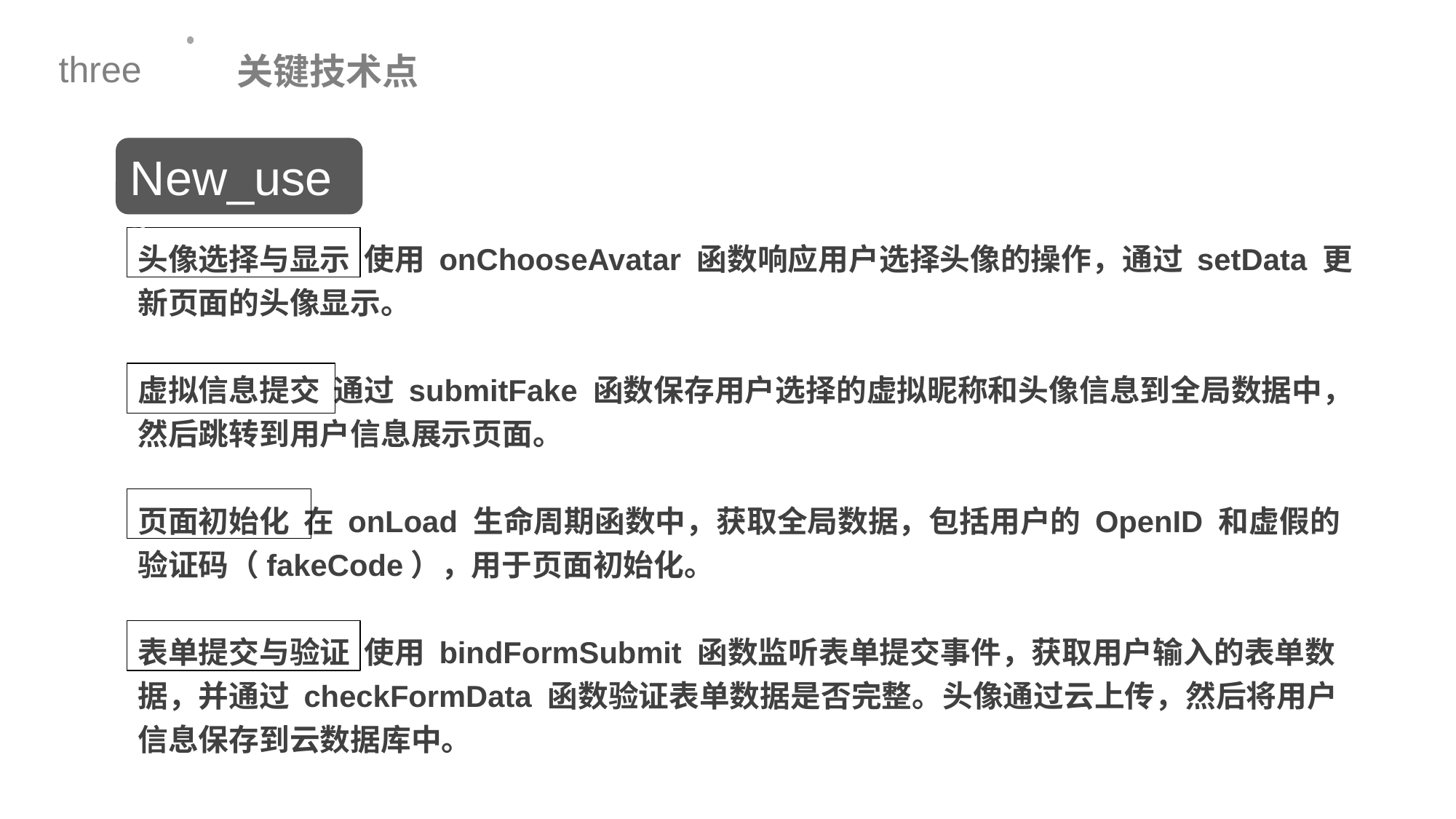

关键技术点

three
New_user
头像选择与显示  使用 onChooseAvatar 函数响应用户选择头像的操作，通过 setData 更新页面的头像显示。

虚拟信息提交  通过 submitFake 函数保存用户选择的虚拟昵称和头像信息到全局数据中，然后跳转到用户信息展示页面。

页面初始化  在 onLoad 生命周期函数中，获取全局数据，包括用户的 OpenID 和虚假的验证码（fakeCode），用于页面初始化。

表单提交与验证  使用 bindFormSubmit 函数监听表单提交事件，获取用户输入的表单数据，并通过 checkFormData 函数验证表单数据是否完整。头像通过云上传，然后将用户信息保存到云数据库中。